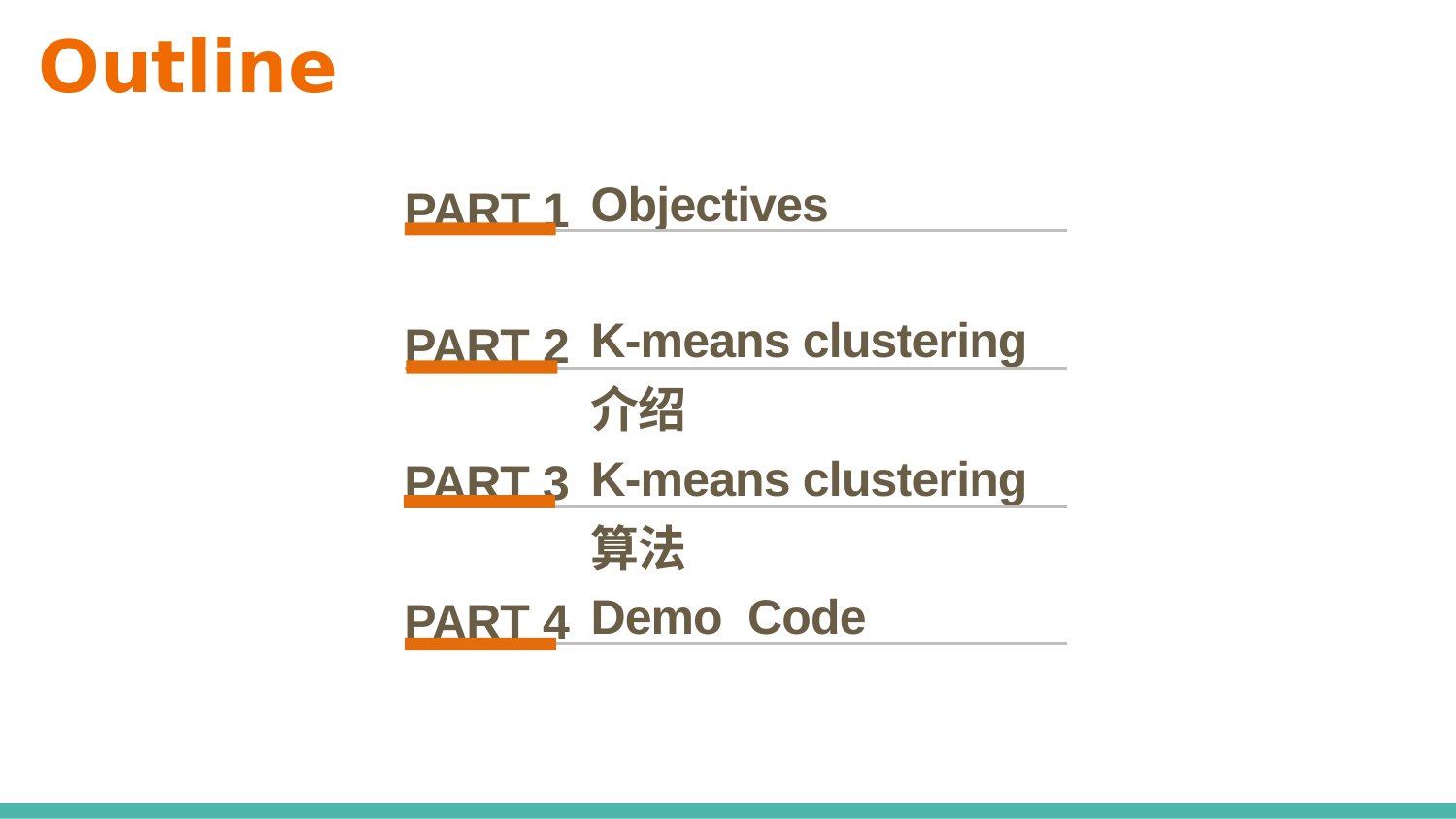

# Outline
Objectives

PART 1

K-means clustering介绍

PART 2

K-means clustering算法
PART 3

Demo  Code

PART 4